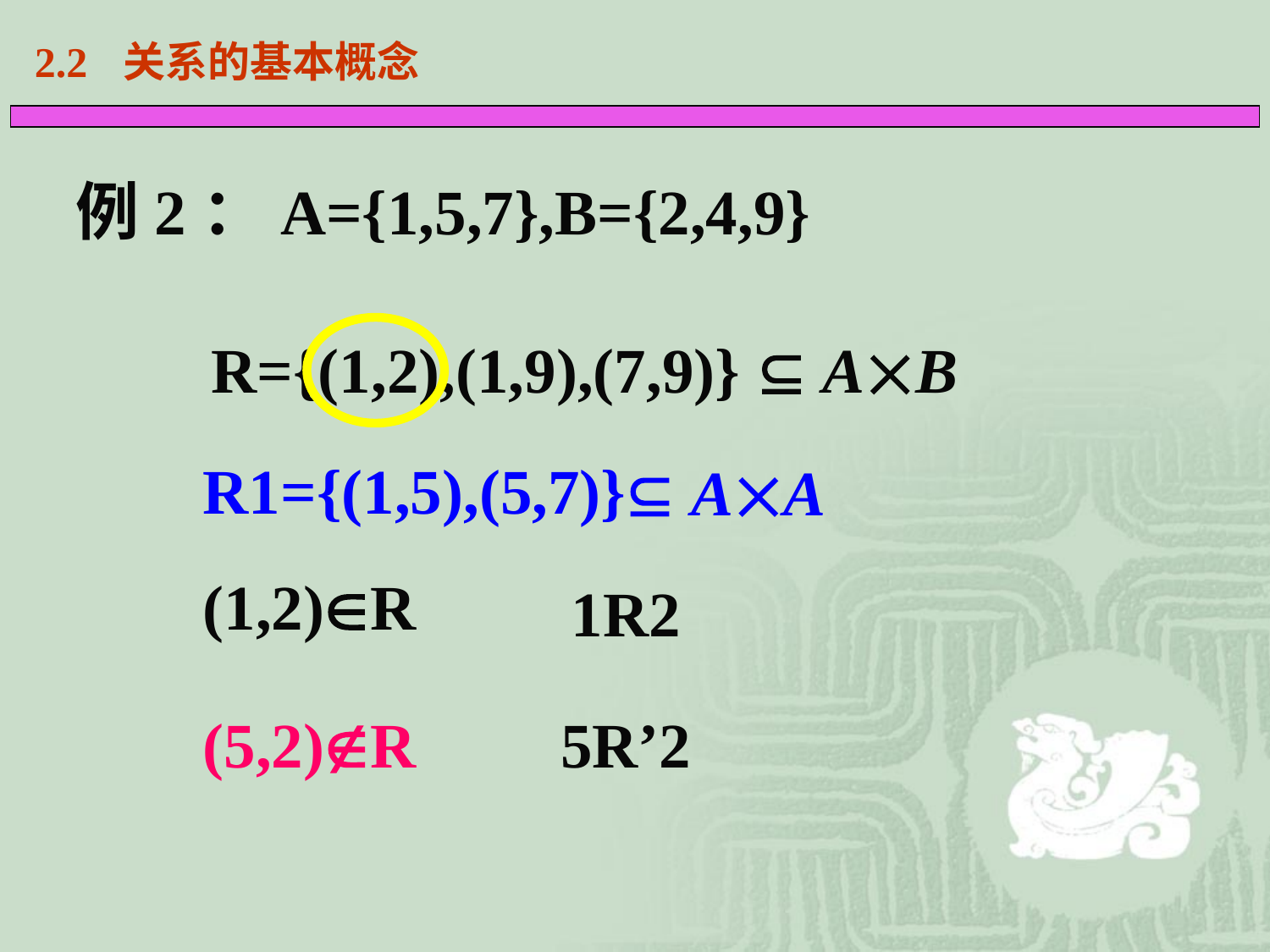

2.2 关系的基本概念

例2：A={1,5,7},B={2,4,9}

R={(1,2),(1,9),(7,9)} ⊆ A×B
⊆ A×A
R1={(1,5),(5,7)}
(1,2)∈R
1R2
(5,2)∉R
5R’2